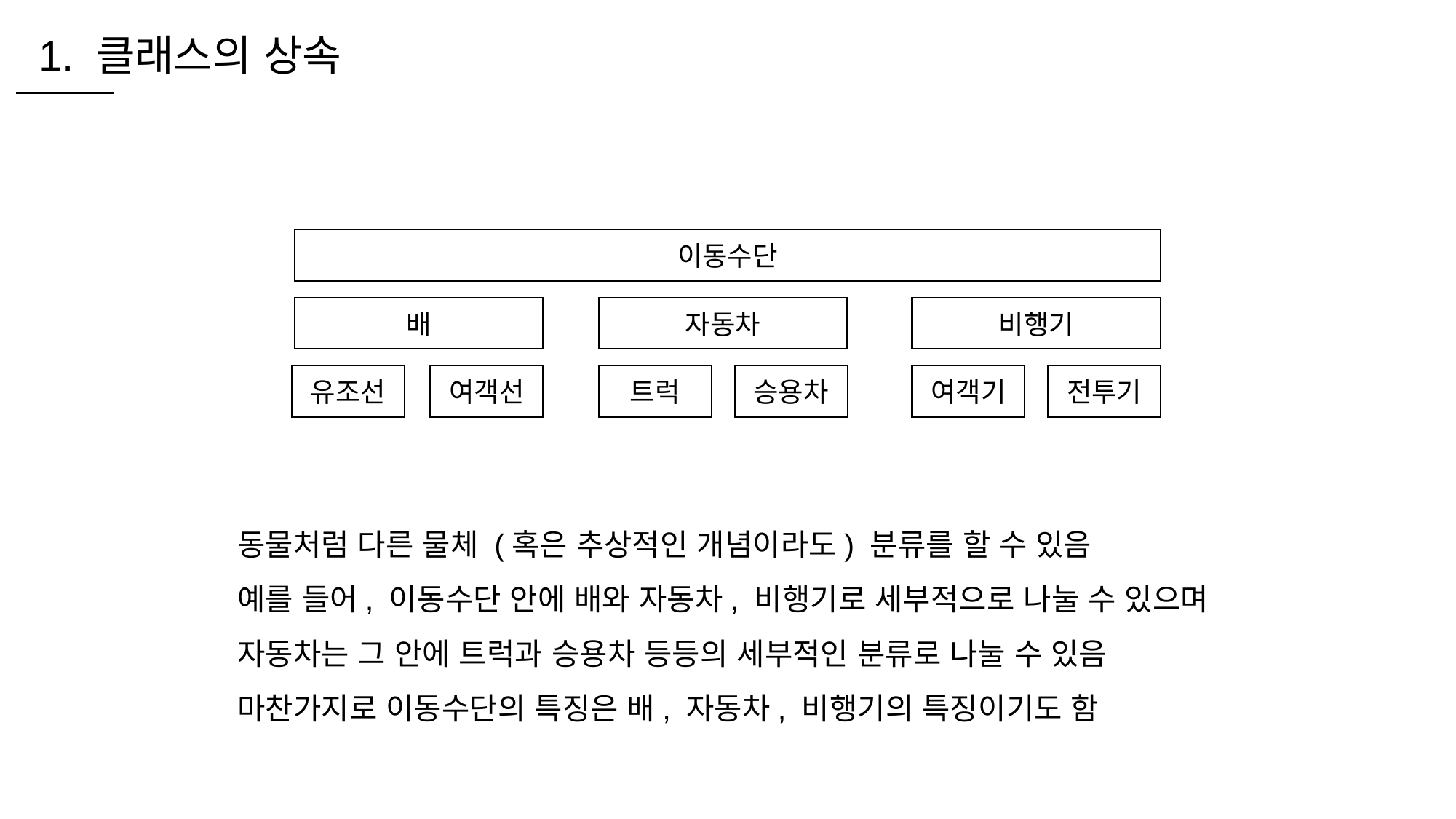

1. 클래스의 상속
이동수단
배
자동차
비행기
유조선
여객선
트럭
승용차
여객기
전투기
동물처럼 다른 물체 (혹은 추상적인 개념이라도) 분류를 할 수 있음
예를 들어, 이동수단 안에 배와 자동차, 비행기로 세부적으로 나눌 수 있으며
자동차는 그 안에 트럭과 승용차 등등의 세부적인 분류로 나눌 수 있음
마찬가지로 이동수단의 특징은 배, 자동차, 비행기의 특징이기도 함